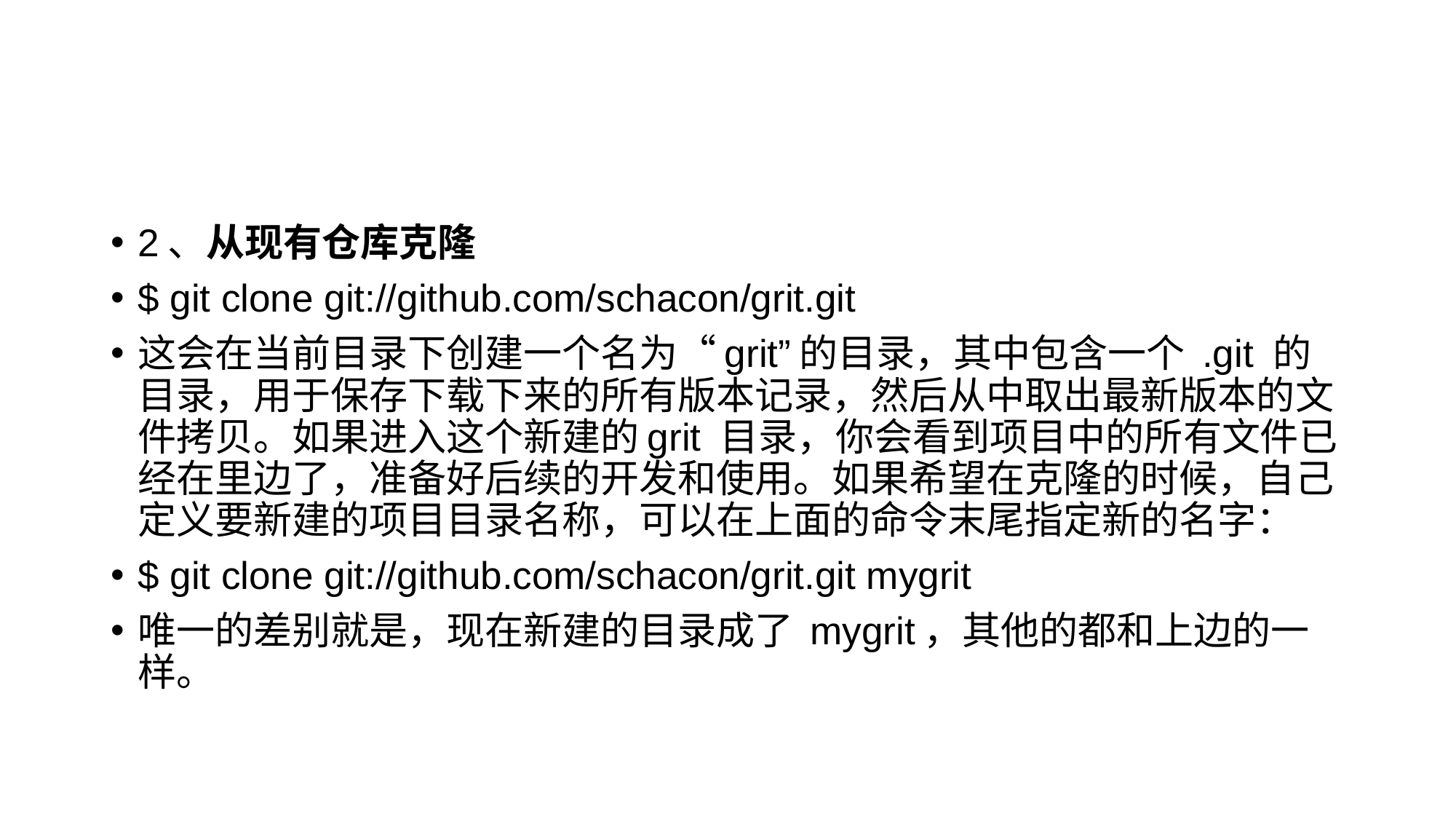

#
2、从现有仓库克隆
$ git clone git://github.com/schacon/grit.git
这会在当前目录下创建一个名为“grit”的目录，其中包含一个 .git 的目录，用于保存下载下来的所有版本记录，然后从中取出最新版本的文件拷贝。如果进入这个新建的grit 目录，你会看到项目中的所有文件已经在里边了，准备好后续的开发和使用。如果希望在克隆的时候，自己定义要新建的项目目录名称，可以在上面的命令末尾指定新的名字：
$ git clone git://github.com/schacon/grit.git mygrit
唯一的差别就是，现在新建的目录成了 mygrit，其他的都和上边的一样。